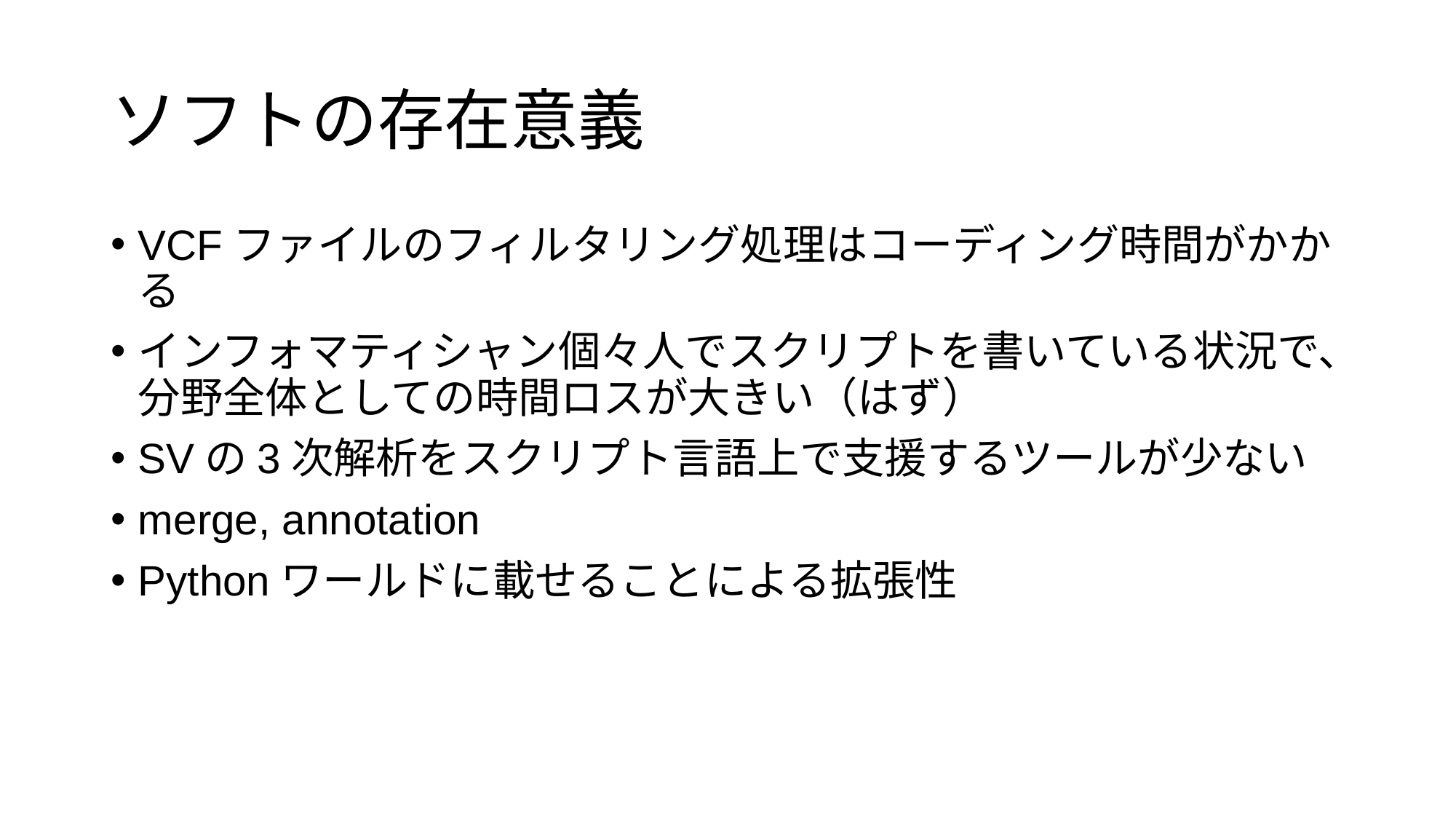

# ソフトの存在意義
VCFファイルのフィルタリング処理はコーディング時間がかかる
インフォマティシャン個々人でスクリプトを書いている状況で、分野全体としての時間ロスが大きい（はず）
SVの3次解析をスクリプト言語上で支援するツールが少ない
merge, annotation
Pythonワールドに載せることによる拡張性